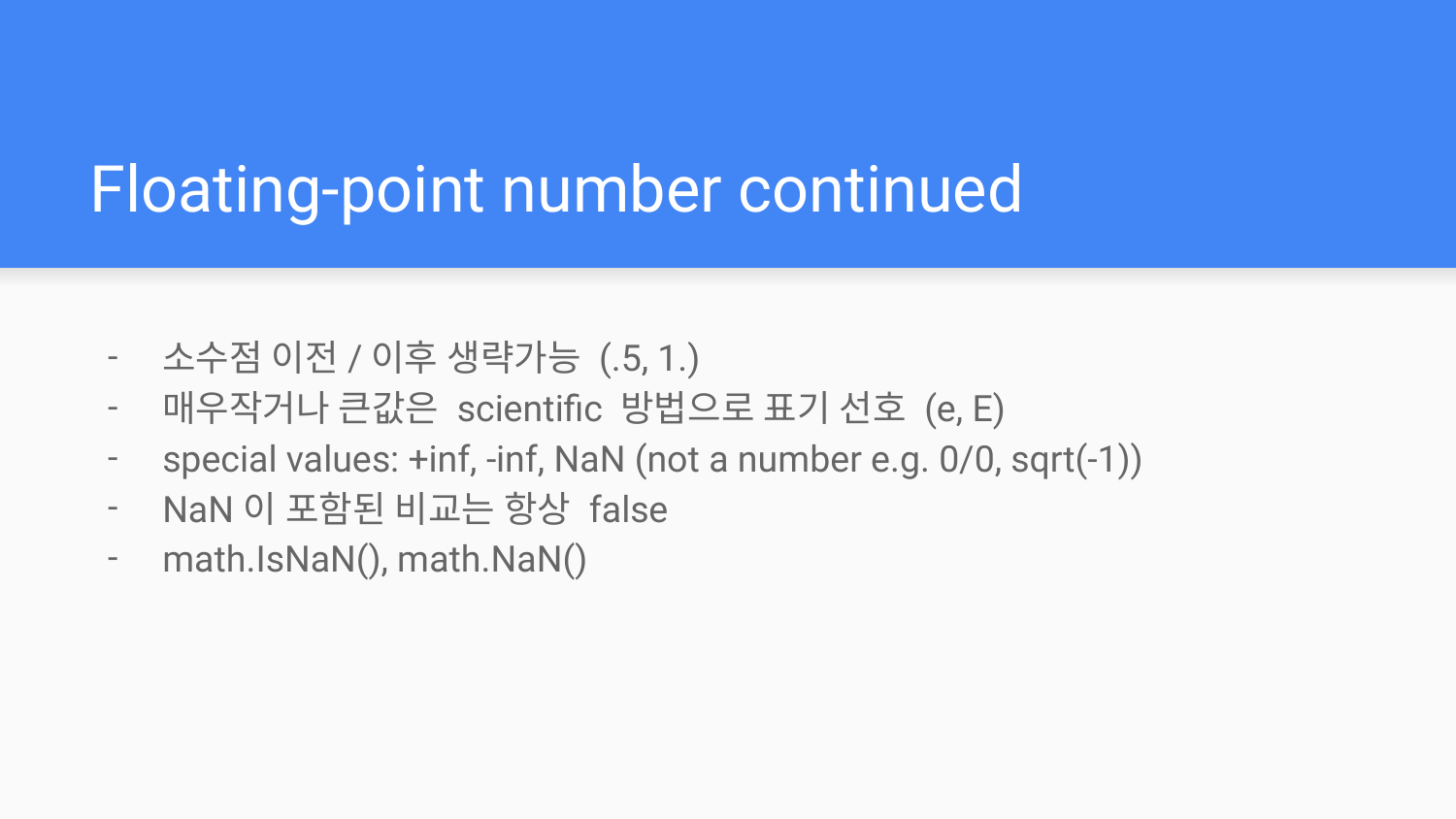

# Floating-point number continued
소수점 이전/이후 생략가능 (.5, 1.)
매우작거나 큰값은 scientific 방법으로 표기 선호 (e, E)
special values: +inf, -inf, NaN (not a number e.g. 0/0, sqrt(-1))
NaN이 포함된 비교는 항상 false
math.IsNaN(), math.NaN()